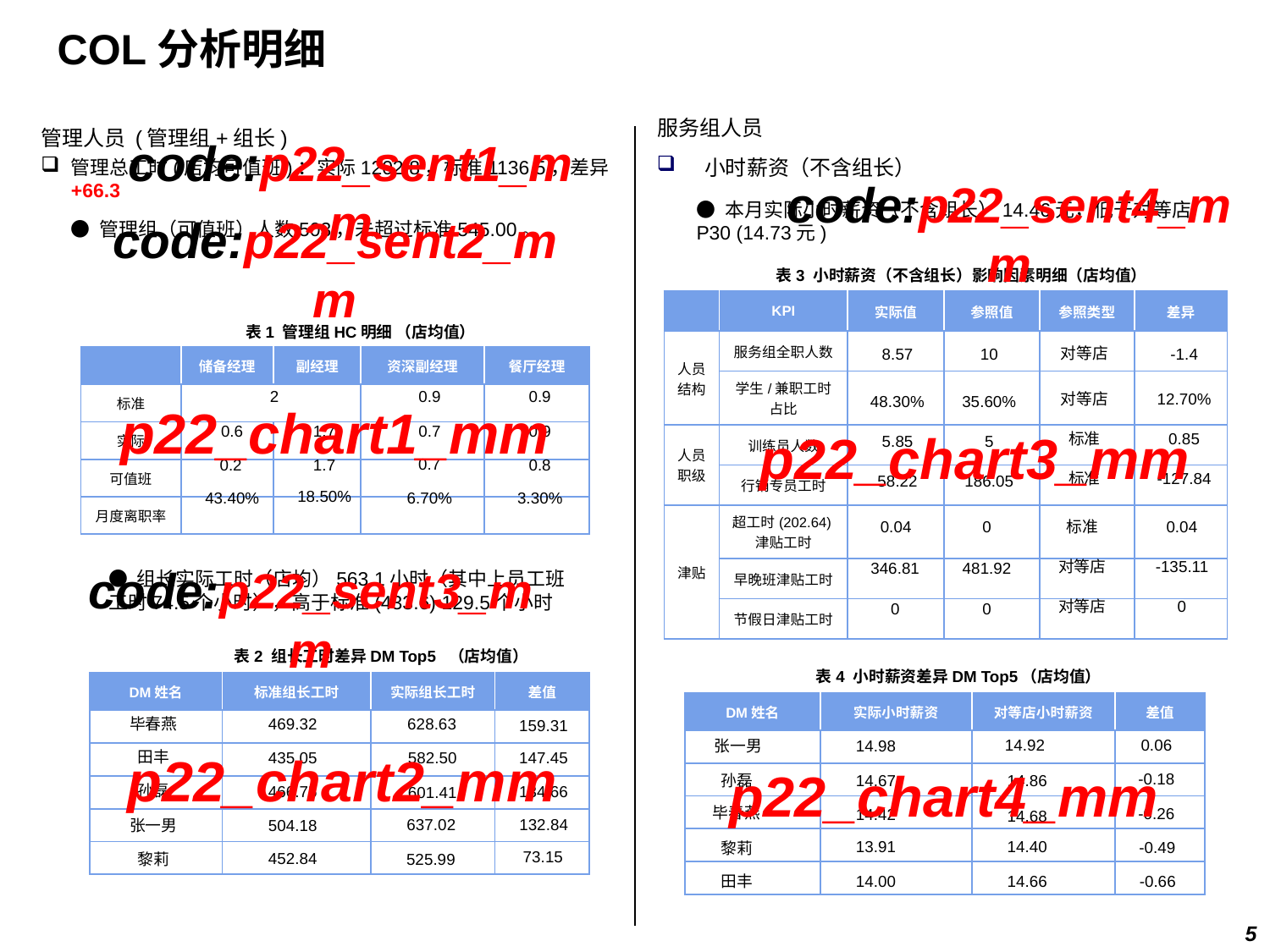

COL分析明细
服务组人员
管理人员 (管理组+组长)

code:p22_sent1_mm
小时薪资（不含组长）
管理总工时(店均可值班)：实际1202.8，标准1136.5，差异+66.3
code:p22_sent4_mm
● 本月实际小时薪资（不含组长）14.46元，低于对等店P30 (14.73元)
code:p22_sent2_mm
● 管理组（可值班）人数503，未超过标准545.00。
表3 小时薪资（不含组长）影响因素明细（店均值）
|  | KPI | 实际值 | 参照值 | 参照类型 | 差异 |
| --- | --- | --- | --- | --- | --- |
| 人员 结构 | 服务组全职人数 |  |  |  |  |
|  | 学生/兼职工时占比 |  |  |  |  |
| 人员 职级 | 训练员人数 |  |  |  |  |
|  | 行销专员工时 |  |  |  |  |
| 津贴 | 超工时(202.64)津贴工时 |  |  |  |  |
|  | 早晚班津贴工时 |  |  |  |  |
|  | 节假日津贴工时 |  |  |  |  |
表1 管理组HC明细 （店均值）
对等店
10
8.57
-1.4
|  | 储备经理 | 副经理 | 资深副经理 | 餐厅经理 |
| --- | --- | --- | --- | --- |
| 标准 |  |  |  |  |
| 实际 |  |  |  |  |
| 可值班 |  |  |  |  |
| 月度离职率 |  |  |  |  |
2
0.9
0.9
对等店
12.70%
48.30%
35.60%
p22_chart1_mm
1.7
0.6
0.7
0.9
p22_chart3_mm
标准
0.85
5.85
5
0.7
1.7
0.8
0.2
标准
-127.84
58.22
186.05
18.50%
43.40%
6.70%
3.30%
0.04
0
标准
0.04
对等店
-135.11
346.81
481.92
code:p22_sent3_mm
● 组长实际工时（店均）563.1小时（其中上员工班工时74.5个小时），高于标准(433.6) 129.5个小时
对等店
0
0
0
表2 组长工时差异DM Top5  （店均值）

表4 小时薪资差异DM Top5（店均值）
| DM姓名 | 标准组长工时 | 实际组长工时 | 差值 |
| --- | --- | --- | --- |
|  |  |  |  |
|  |  |  |  |
|  |  |  |  |
|  |  |  |  |
|  |  |  |  |
| DM姓名 | 实际小时薪资 | 对等店小时薪资 | 差值 |
| --- | --- | --- | --- |
|  |  |  |  |
|  |  |  |  |
|  |  |  |  |
|  |  |  |  |
|  |  |  |  |
毕春燕
469.32
628.63
159.31
0.06
14.92
14.98
张一男
p22_chart2_mm
田丰
147.45
435.05
582.50
p22_chart4_mm
-0.18
孙磊
14.67
14.86
孙磊
466.75
134.66
601.41
毕春燕
-0.26
14.42
14.68
132.84
637.02
张一男
504.18
14.40
13.91
-0.49
黎莉
73.15
452.84
黎莉
525.99
田丰
14.00
14.66
-0.66